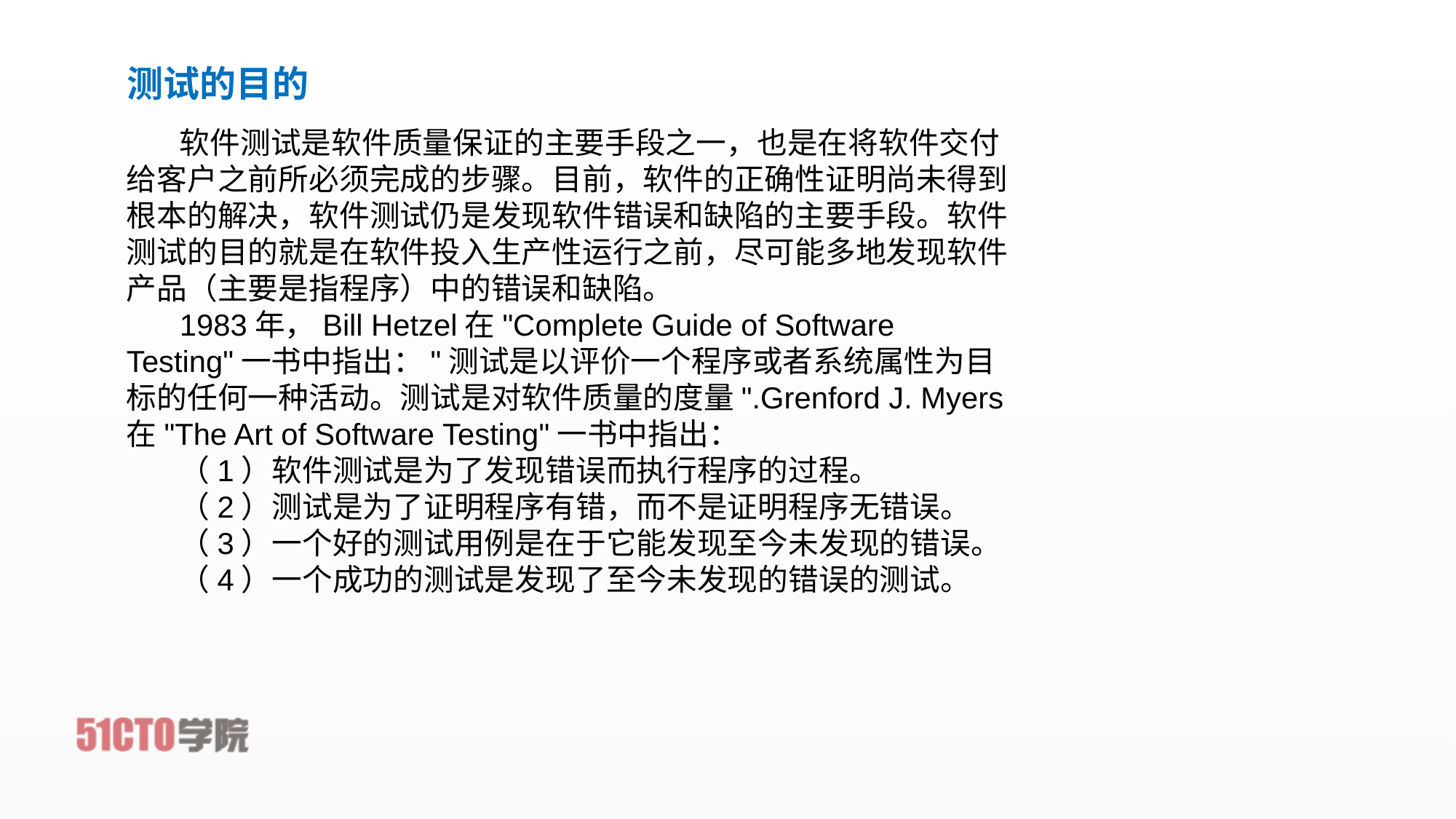

# 测试的目的
软件测试是软件质量保证的主要手段之一，也是在将软件交付给客户之前所必须完成的步骤。目前，软件的正确性证明尚未得到根本的解决，软件测试仍是发现软件错误和缺陷的主要手段。软件测试的目的就是在软件投入生产性运行之前，尽可能多地发现软件产品（主要是指程序）中的错误和缺陷。
1983年，Bill Hetzel在"Complete Guide of Software Testing"一书中指出："测试是以评价一个程序或者系统属性为目标的任何一种活动。测试是对软件质量的度量".Grenford J. Myers在"The Art of Software Testing"一书中指出：
（1）软件测试是为了发现错误而执行程序的过程。
（2）测试是为了证明程序有错，而不是证明程序无错误。
（3）一个好的测试用例是在于它能发现至今未发现的错误。
（4）一个成功的测试是发现了至今未发现的错误的测试。